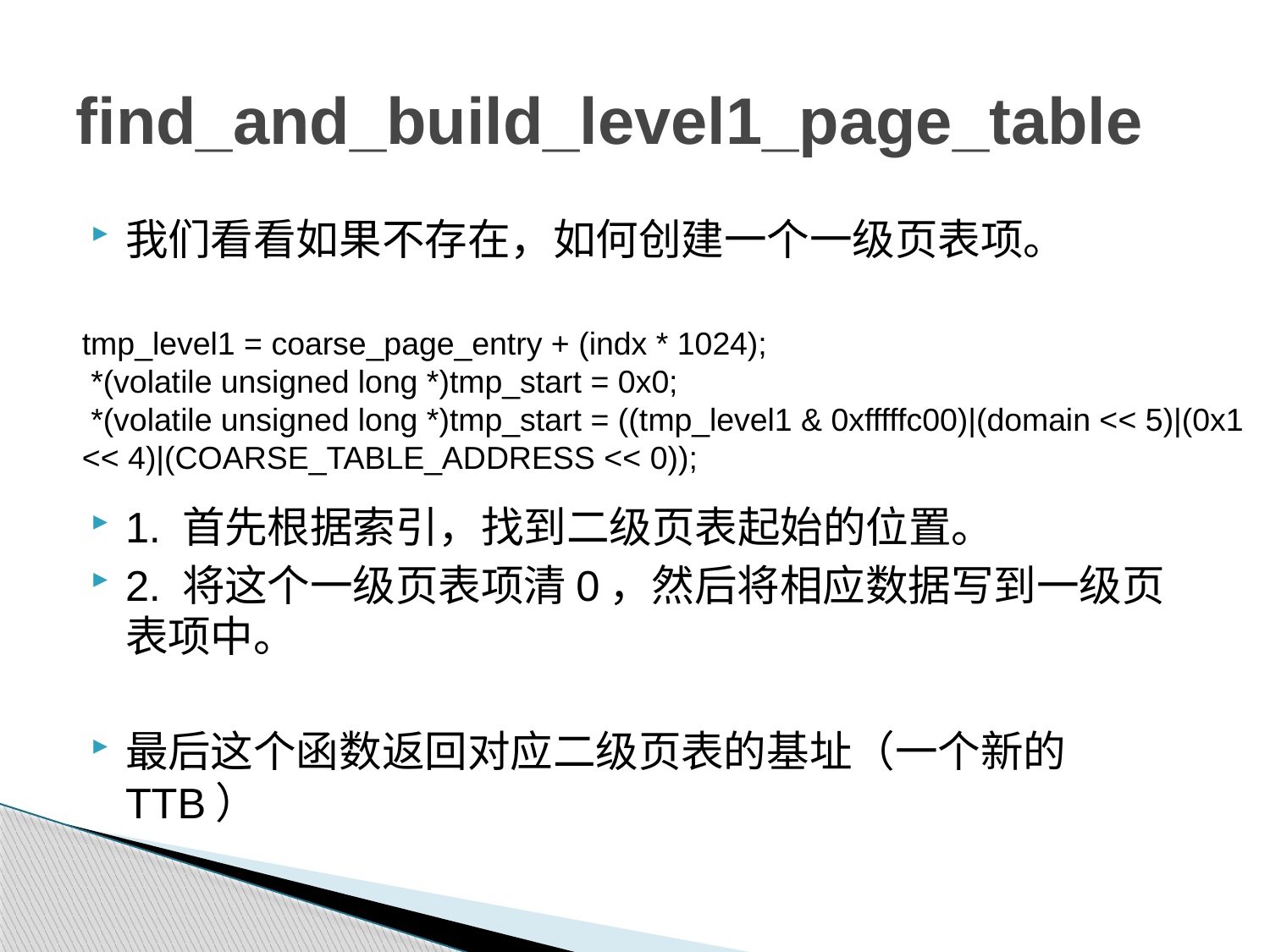

# find_and_build_level1_page_table
我们看看如果不存在，如何创建一个一级页表项。

1. 首先根据索引，找到二级页表起始的位置。
2. 将这个一级页表项清0，然后将相应数据写到一级页表项中。

最后这个函数返回对应二级页表的基址（一个新的TTB）

tmp_level1 = coarse_page_entry + (indx * 1024);
 *(volatile unsigned long *)tmp_start = 0x0;
 *(volatile unsigned long *)tmp_start = ((tmp_level1 & 0xfffffc00)|(domain << 5)|(0x1 << 4)|(COARSE_TABLE_ADDRESS << 0));